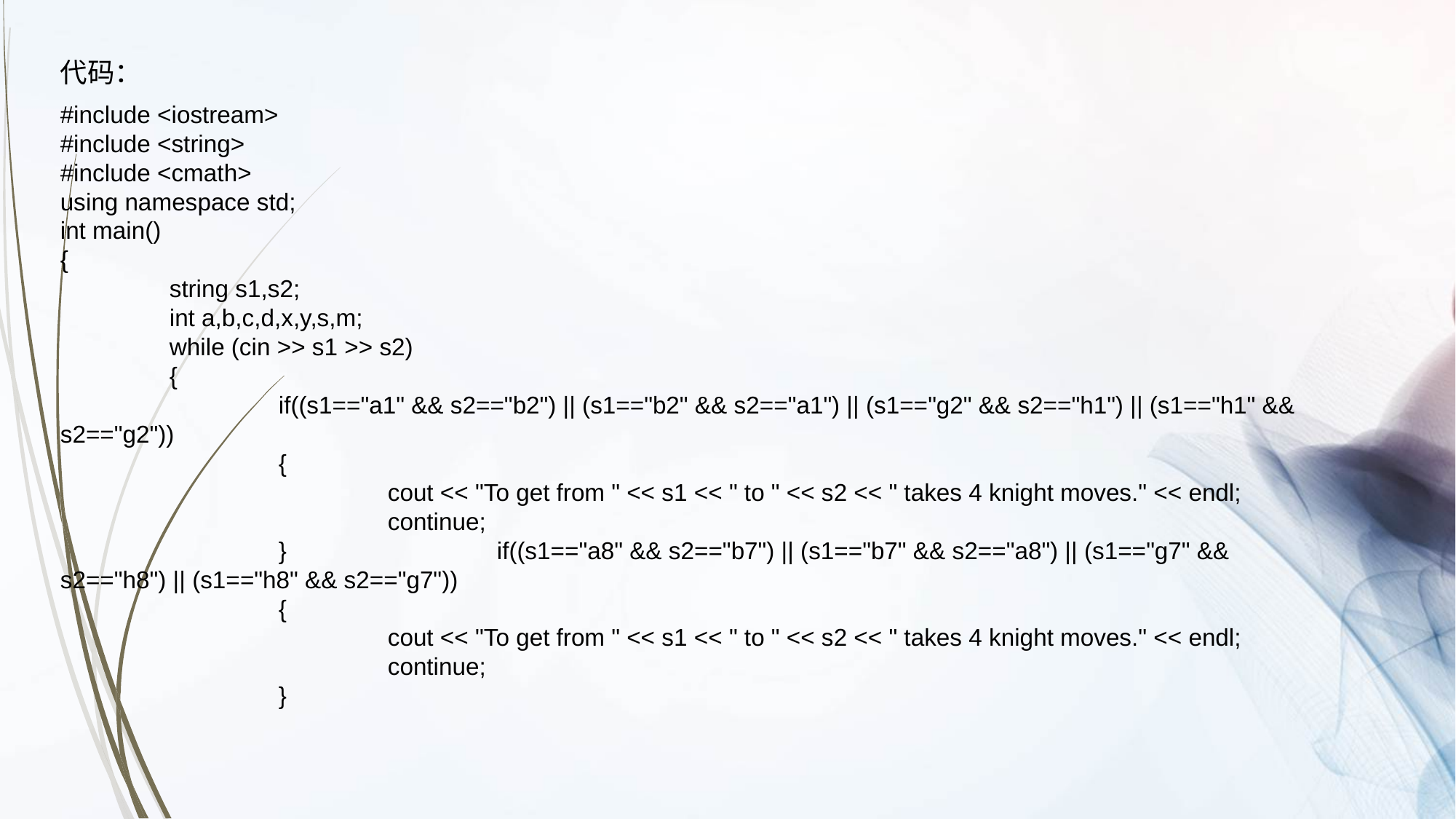

代码：
#include <iostream>
#include <string>
#include <cmath>
using namespace std;
int main()
{
	string s1,s2;
	int a,b,c,d,x,y,s,m;
	while (cin >> s1 >> s2)
	{
		if((s1=="a1" && s2=="b2") || (s1=="b2" && s2=="a1") || (s1=="g2" && s2=="h1") || (s1=="h1" && s2=="g2"))
		{
			cout << "To get from " << s1 << " to " << s2 << " takes 4 knight moves." << endl;
			continue;
		} 		if((s1=="a8" && s2=="b7") || (s1=="b7" && s2=="a8") || (s1=="g7" && s2=="h8") || (s1=="h8" && s2=="g7"))
		{
			cout << "To get from " << s1 << " to " << s2 << " takes 4 knight moves." << endl;
			continue;
		}